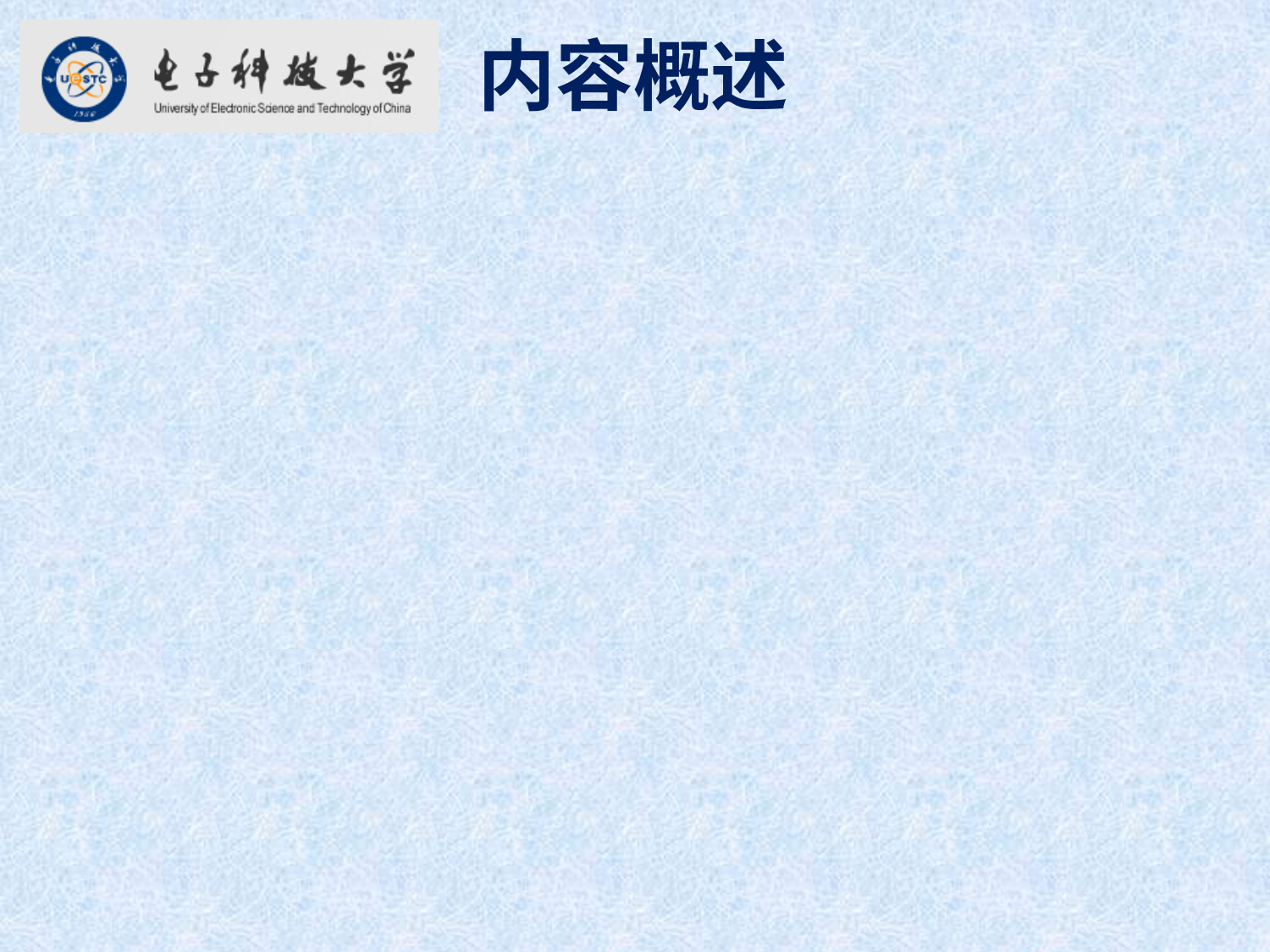

内容概述
数据分析是从海量数据中提取信息的过程，以机器学习算法为基础，通过模拟人类的学习行为，获取新的知识或技能，不断改善分析的过程。

机器学习从很多学科中吸收了重要的成果
统计学、人工智能、信息论、认知科学、计算复杂性和控制等。